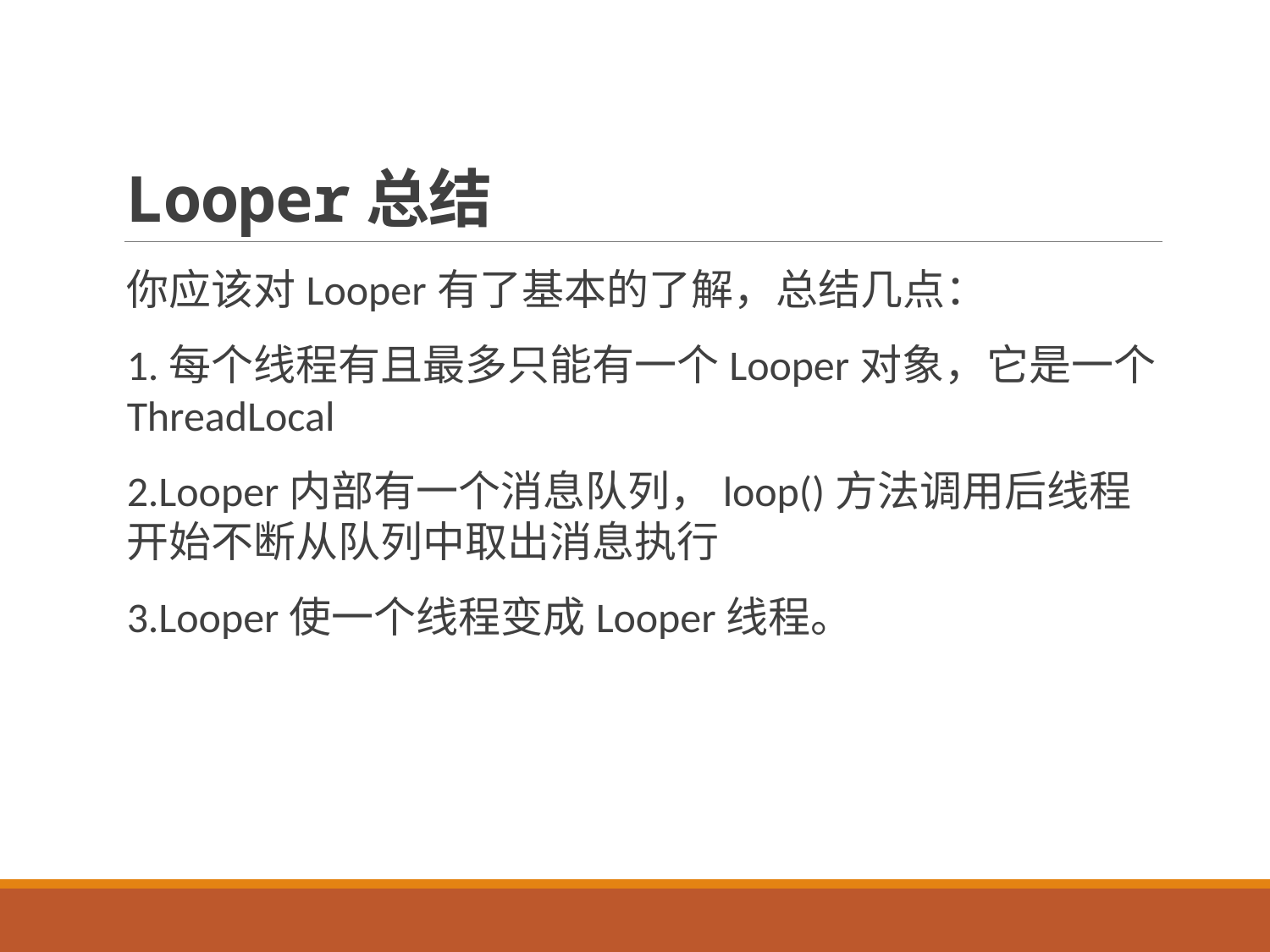

# Looper总结
你应该对Looper有了基本的了解，总结几点：
1.每个线程有且最多只能有一个Looper对象，它是一个ThreadLocal
2.Looper内部有一个消息队列，loop()方法调用后线程开始不断从队列中取出消息执行
3.Looper使一个线程变成Looper线程。